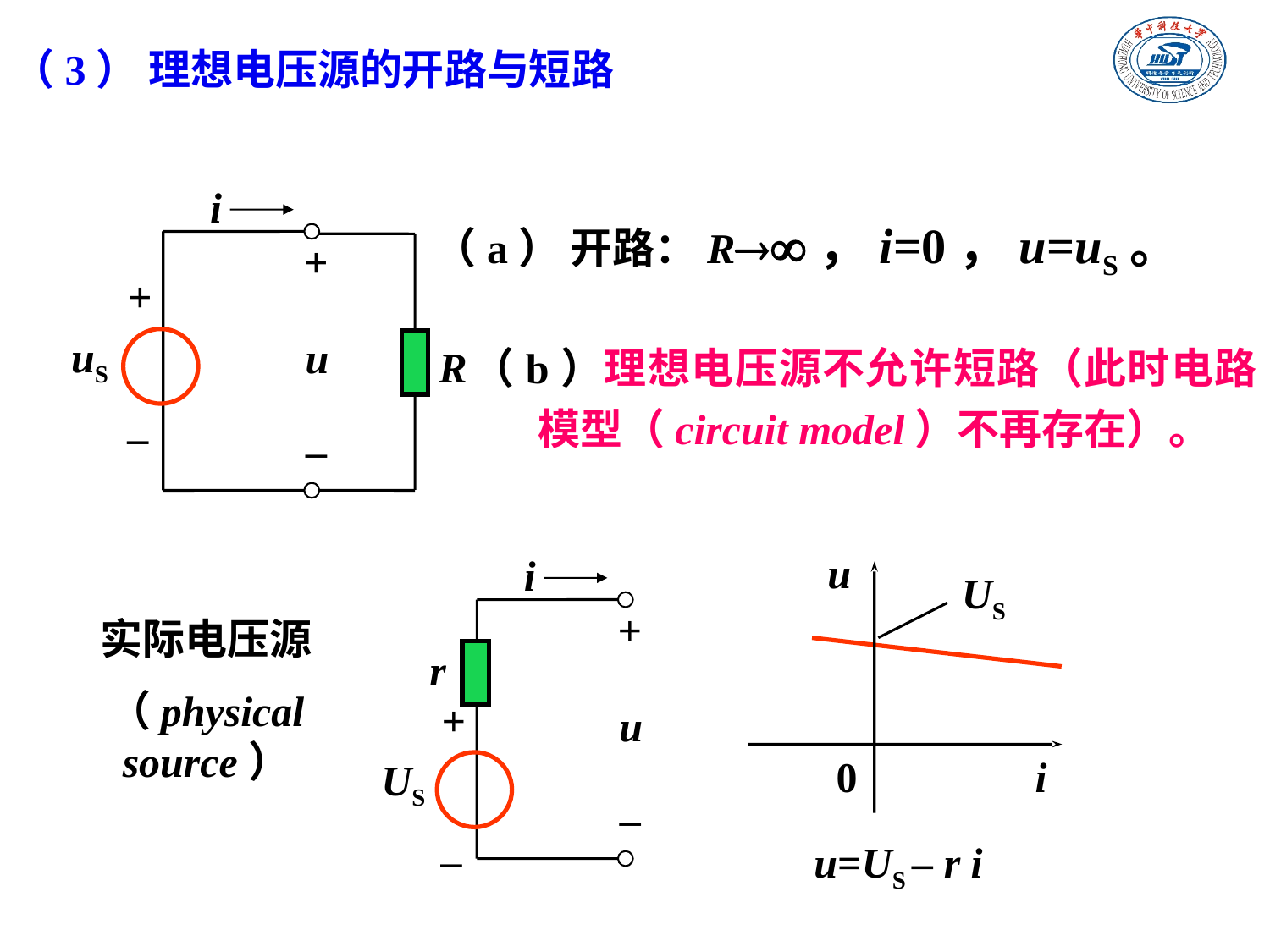

（3） 理想电压源的开路与短路

i

+
+
u
uS

_
_

（a） 开路：R→∞，i=0，u=uS。

R

（b）理想电压源不允许短路（此时电路模型（circuit model）不再存在）。
u

US

0
i

i

+
r

+
u
US

_

_

实际电压源
（physical source）
u=US – r i